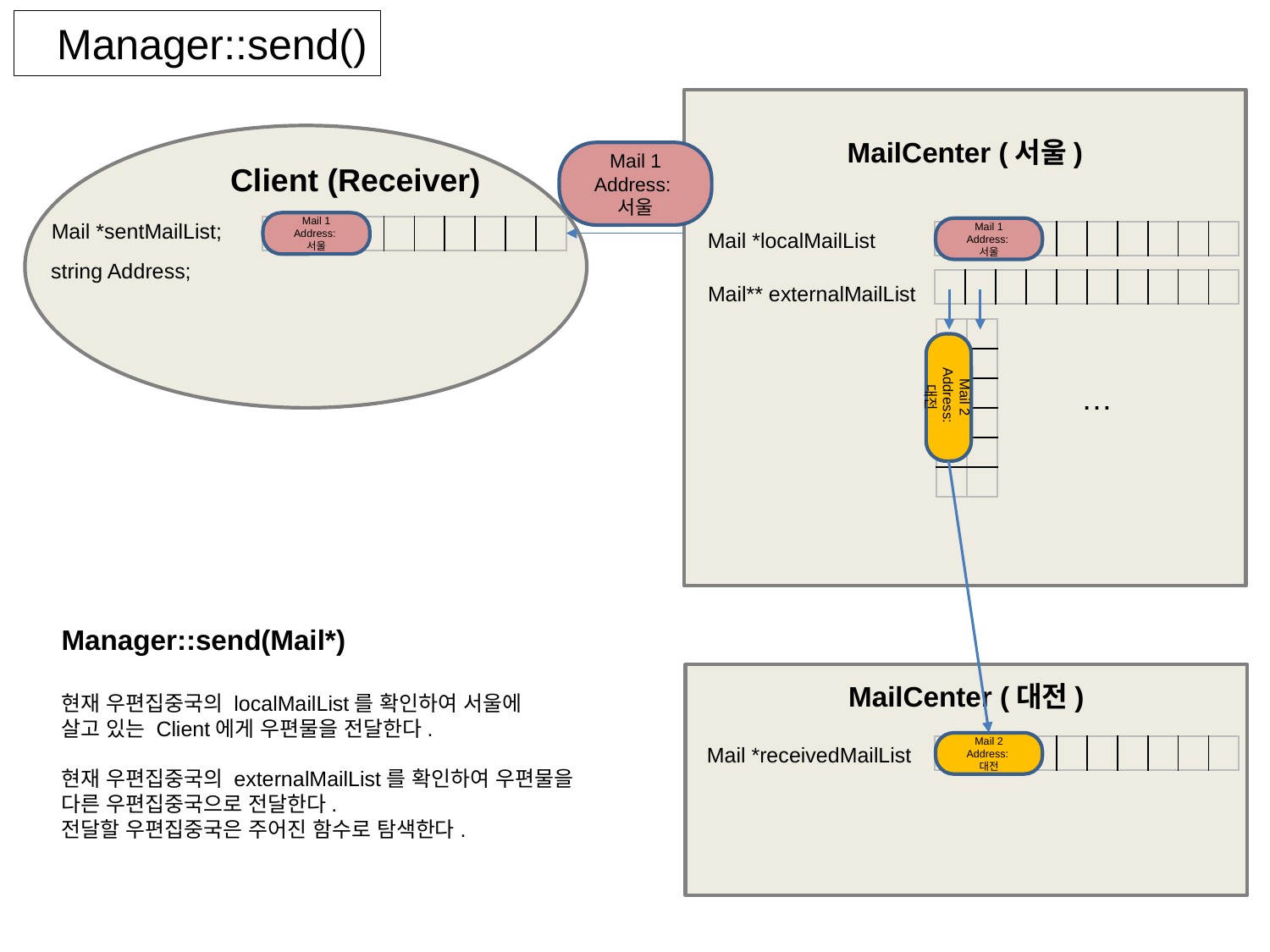

Manager::send()
MailCenter (서울)

Mail 1
Address:
서울
Client (Receiver)
Mail *sentMailList;
Mail 1
Address:
서울
|  |  |  |  |  |  |  |  |  |  |
| --- | --- | --- | --- | --- | --- | --- | --- | --- | --- |
Mail 1
Address:
서울
Mail *localMailList
|  |  |  |  |  |  |  |  |  |  |
| --- | --- | --- | --- | --- | --- | --- | --- | --- | --- |
string Address;
|  |  |  |  |  |  |  |  |  |  |
| --- | --- | --- | --- | --- | --- | --- | --- | --- | --- |
Mail** externalMailList
|  |
| --- |
|  |
|  |
|  |
|  |
|  |
|  |
| --- |
|  |
|  |
|  |
|  |
|  |
Mail 2
Address:
대전
…
Manager::send(Mail*)

현재 우편집중국의 localMailList를 확인하여 서울에
살고 있는 Client에게 우편물을 전달한다.

현재 우편집중국의 externalMailList를 확인하여 우편물을 다른 우편집중국으로 전달한다.
전달할 우편집중국은 주어진 함수로 탐색한다.

MailCenter (대전)

Mail 2
Address:
대전
Mail *receivedMailList
|  |  |  |  |  |  |  |  |  |  |
| --- | --- | --- | --- | --- | --- | --- | --- | --- | --- |